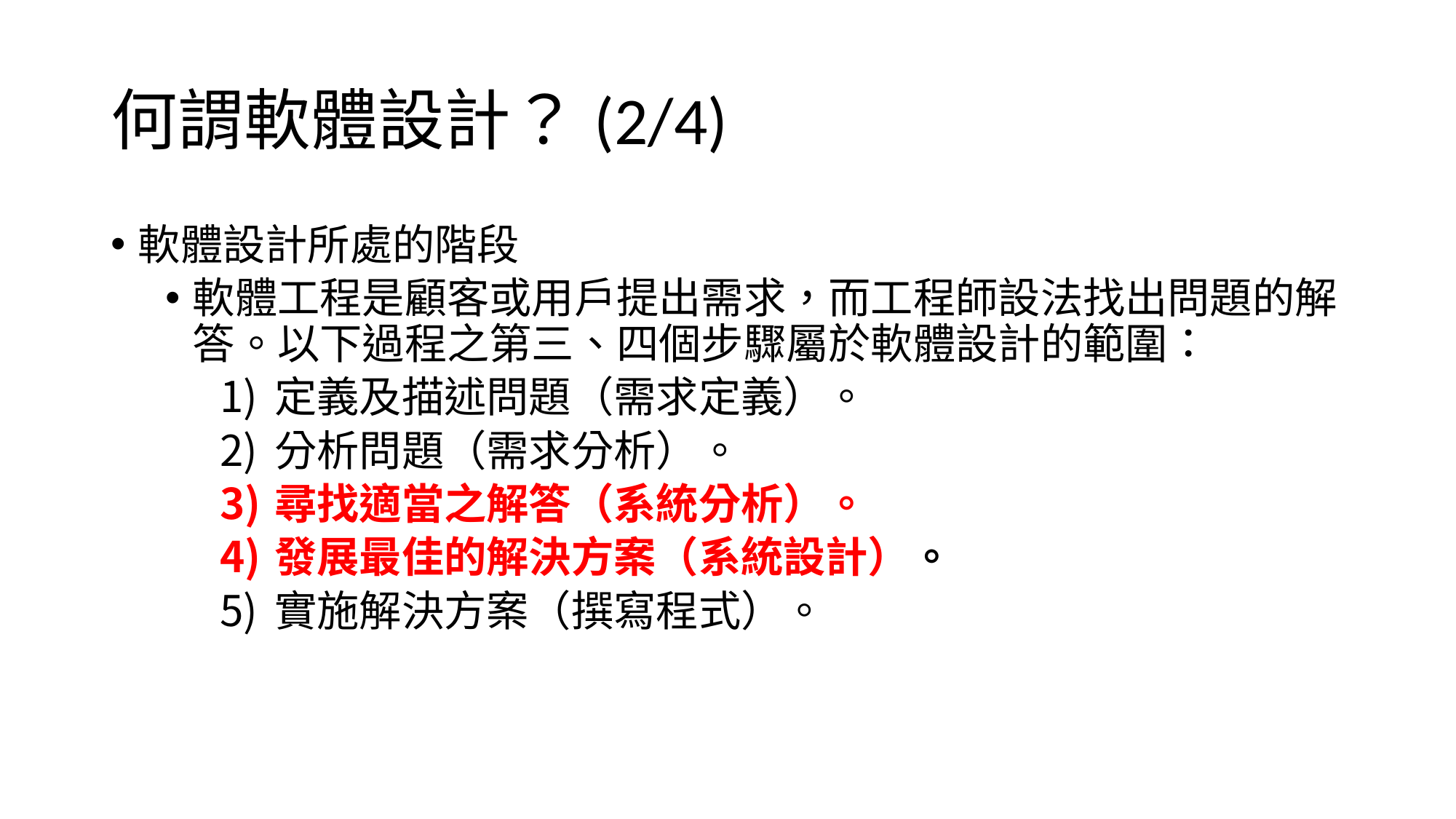

何謂軟體設計？(2/4)
軟體設計所處的階段
軟體工程是顧客或用戶提出需求，而工程師設法找出問題的解答。以下過程之第三、四個步驟屬於軟體設計的範圍：
定義及描述問題（需求定義）。
分析問題（需求分析）。
尋找適當之解答（系統分析）。
發展最佳的解決方案（系統設計）。
實施解決方案（撰寫程式）。